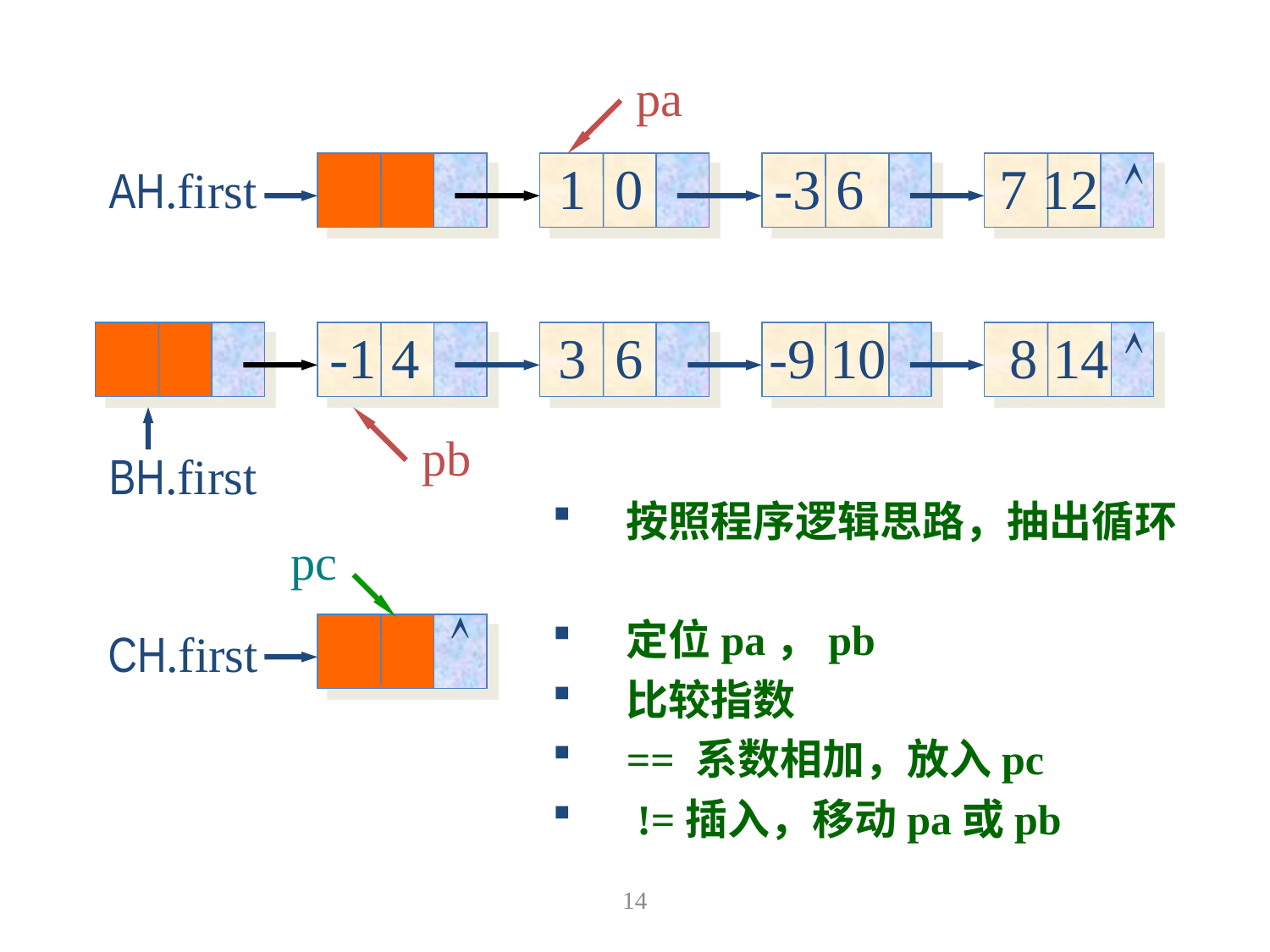

pa

1  0
-3 6
7 12
∧
AH.first

-1 4
3  6
-9 10
8 14
∧

pb
BH.first
pc

∧

CH.first

按照程序逻辑思路，抽出循环

定位pa，pb
比较指数
== 系数相加，放入pc
 !=插入，移动pa或pb

14